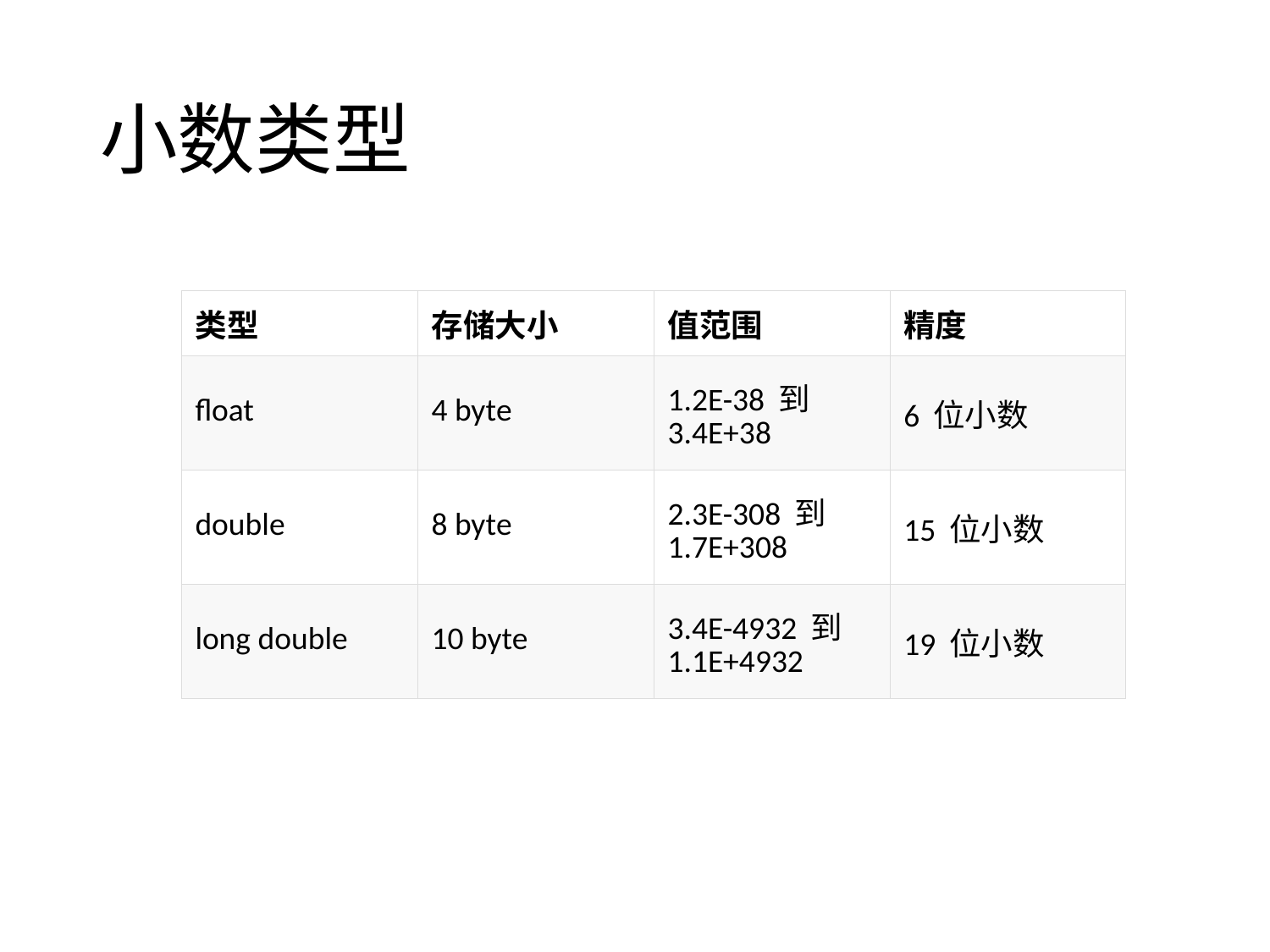

# 小数类型
| 类型 | 存储大小 | 值范围 | 精度 |
| --- | --- | --- | --- |
| float | 4 byte | 1.2E-38 到 3.4E+38 | 6 位小数 |
| double | 8 byte | 2.3E-308 到 1.7E+308 | 15 位小数 |
| long double | 10 byte | 3.4E-4932 到 1.1E+4932 | 19 位小数 |